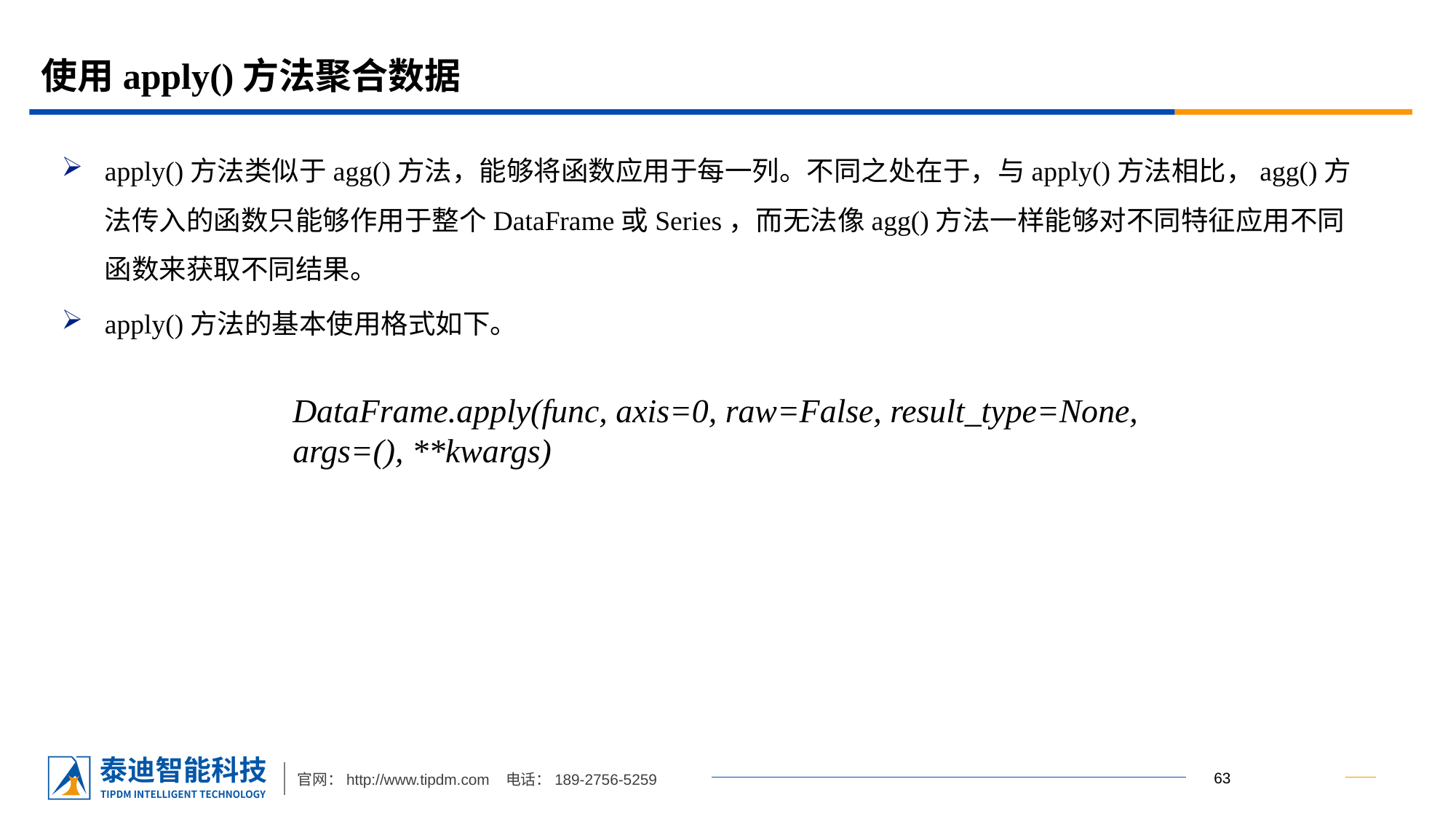

# 使用apply()方法聚合数据
apply()方法类似于agg()方法，能够将函数应用于每一列。不同之处在于，与apply()方法相比，agg()方法传入的函数只能够作用于整个DataFrame或Series，而无法像agg()方法一样能够对不同特征应用不同函数来获取不同结果。
apply()方法的基本使用格式如下。

DataFrame.apply(func, axis=0, raw=False, result_type=None, args=(), **kwargs)